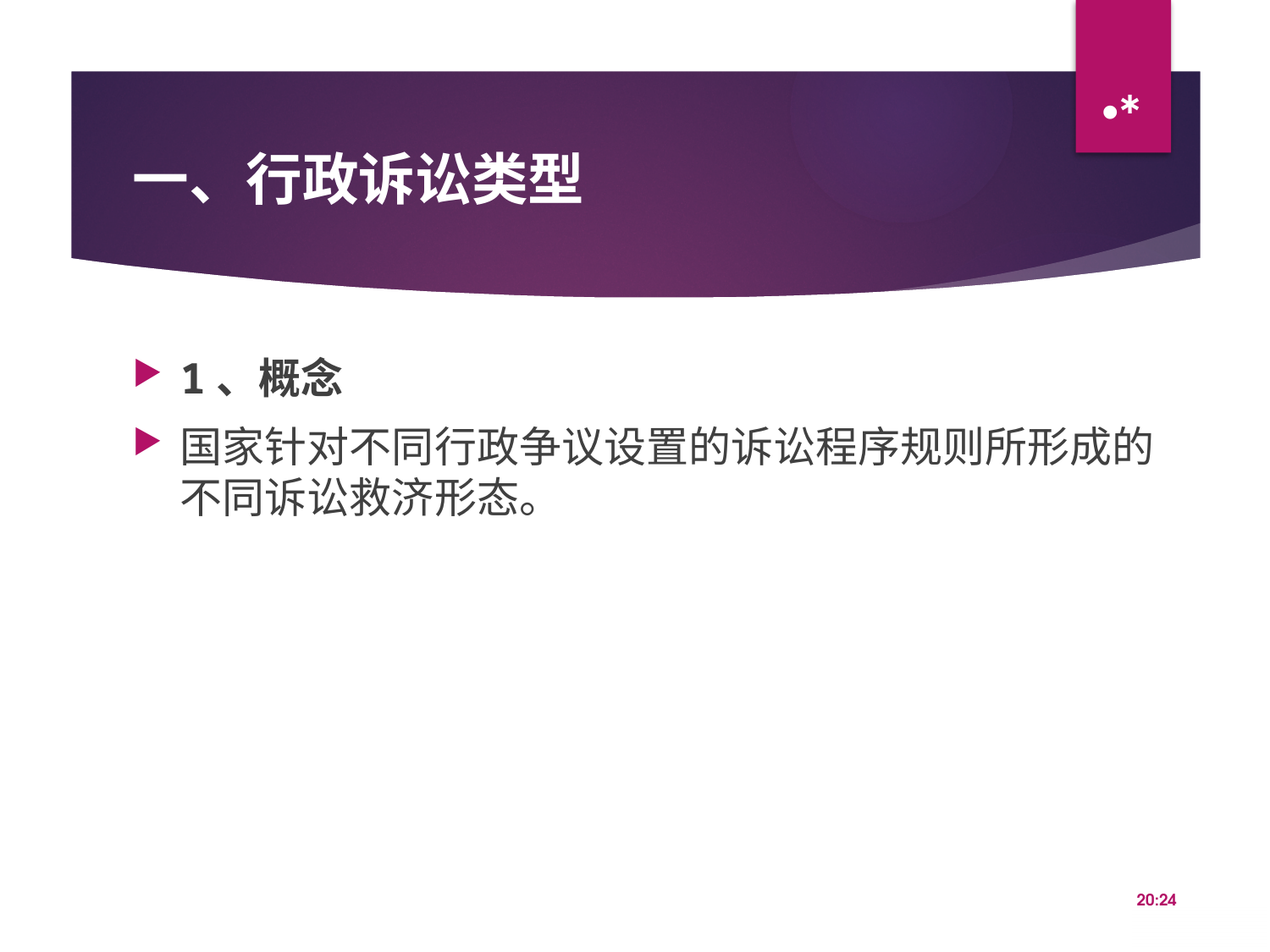

*
# 一、行政诉讼类型
1、概念
国家针对不同行政争议设置的诉讼程序规则所形成的不同诉讼救济形态。

20:24